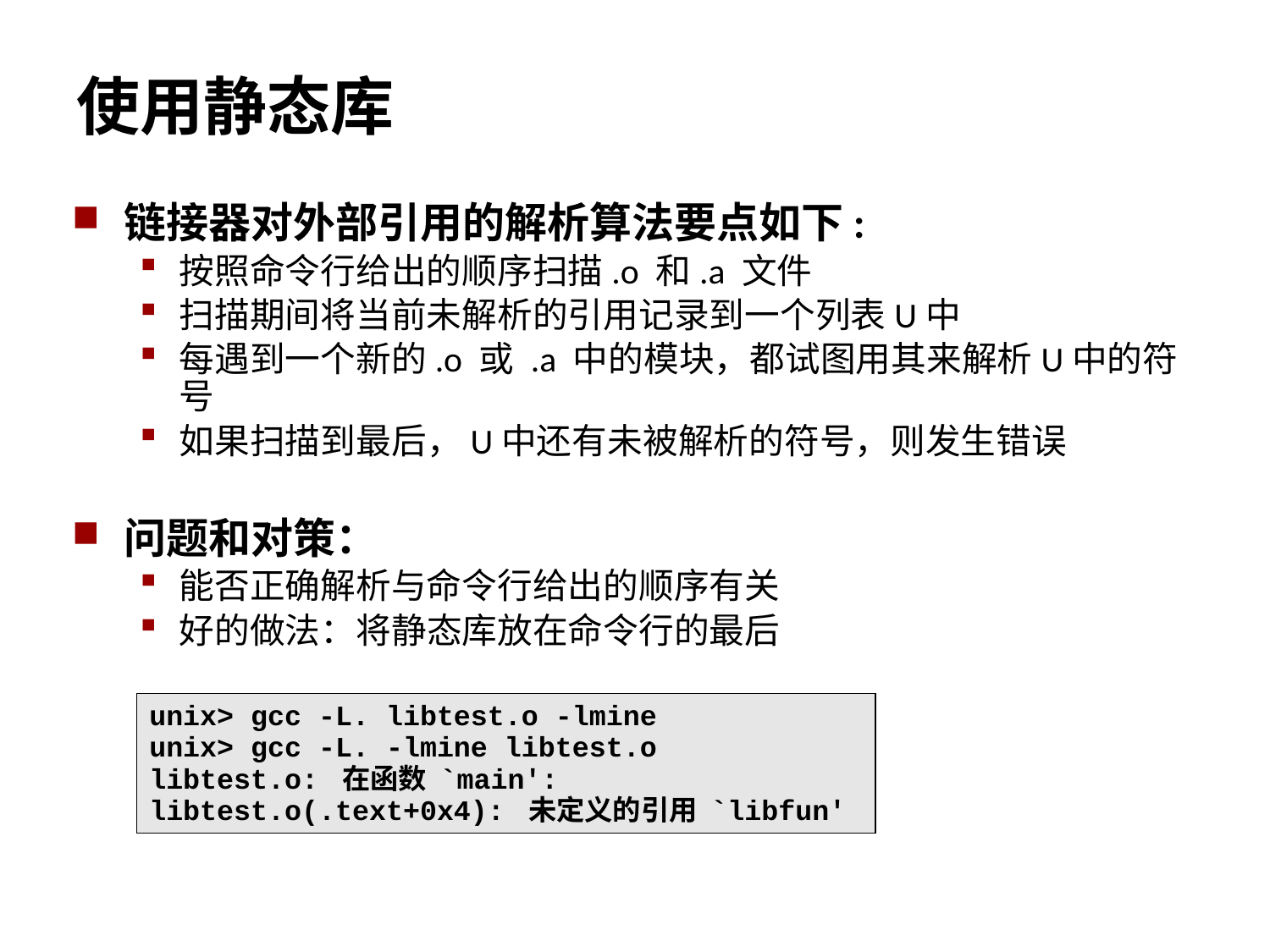

使用静态库
链接器对外部引用的解析算法要点如下:
按照命令行给出的顺序扫描.o 和.a 文件
扫描期间将当前未解析的引用记录到一个列表U中
每遇到一个新的.o 或 .a 中的模块，都试图用其来解析U中的符号
如果扫描到最后，U中还有未被解析的符号，则发生错误

问题和对策：
能否正确解析与命令行给出的顺序有关
好的做法：将静态库放在命令行的最后
unix> gcc -L. libtest.o -lmine
unix> gcc -L. -lmine libtest.o
libtest.o: 在函数 `main':
libtest.o(.text+0x4): 未定义的引用 `libfun'